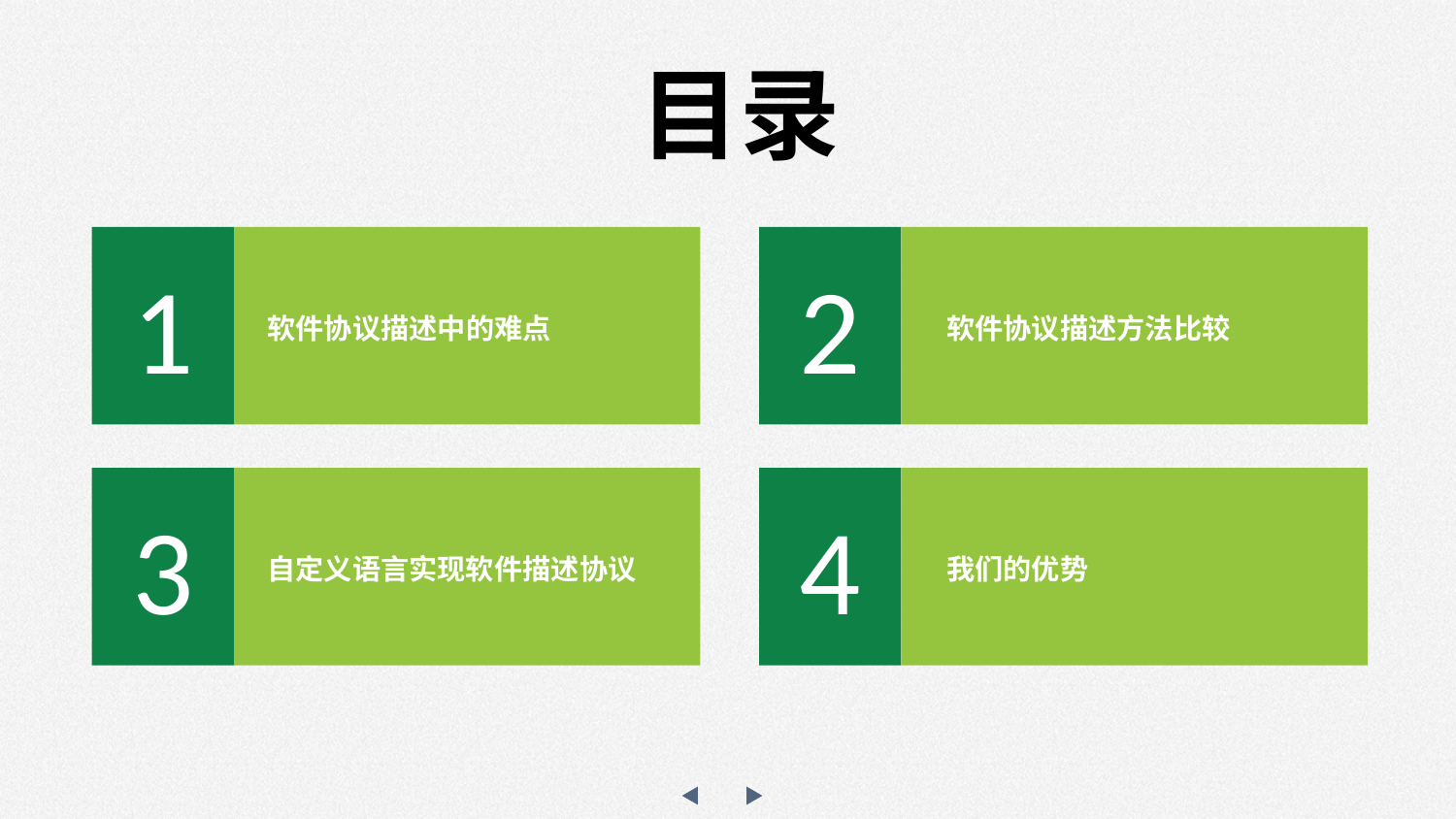

目录
1

2

软件协议描述中的难点
软件协议描述方法比较
3

4

我们的优势
自定义语言实现软件描述协议